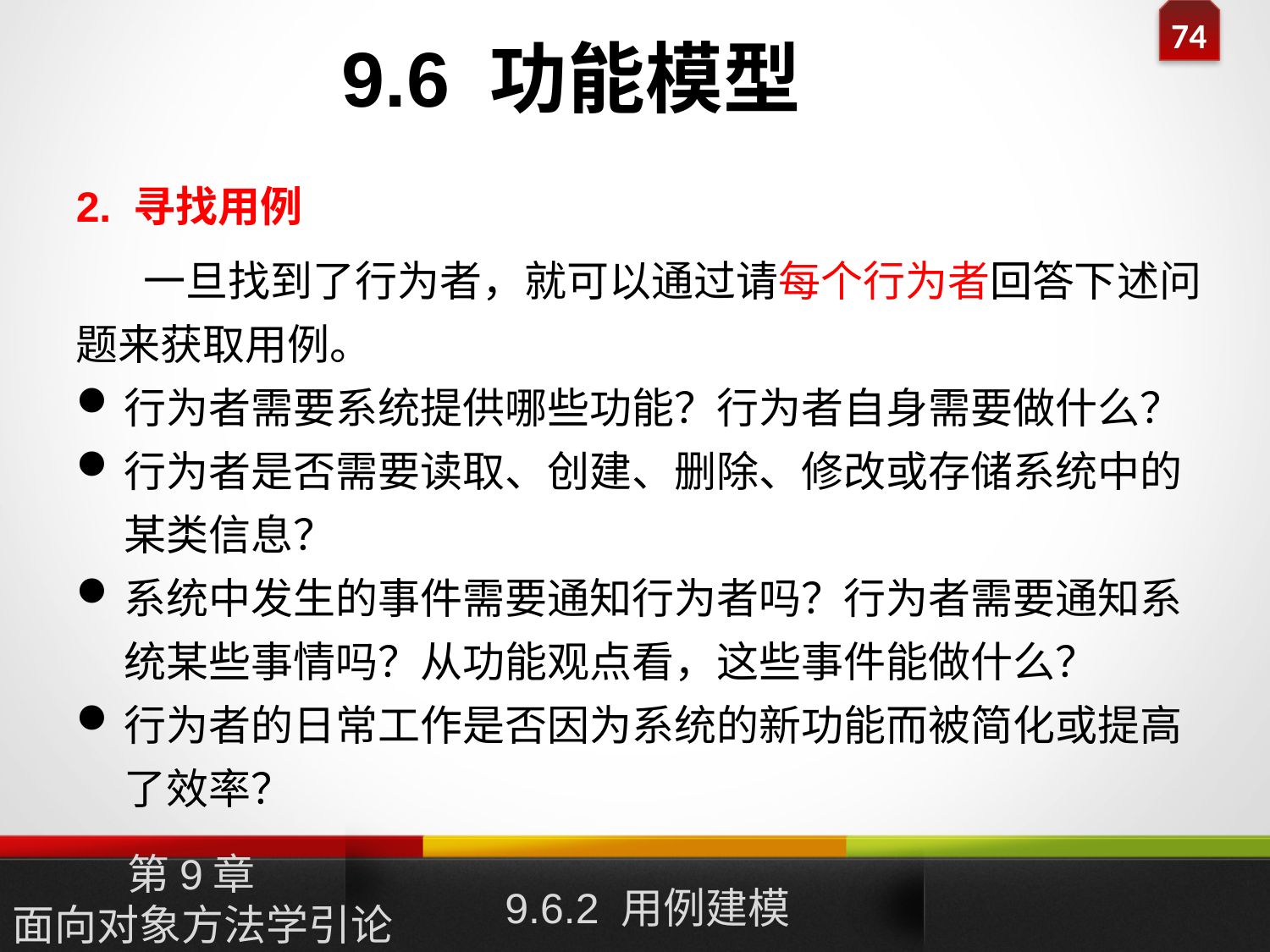

9.6 功能模型
2. 寻找用例
      一旦找到了行为者，就可以通过请每个行为者回答下述问题来获取用例。
行为者需要系统提供哪些功能？行为者自身需要做什么？
行为者是否需要读取、创建、删除、修改或存储系统中的某类信息？
系统中发生的事件需要通知行为者吗？行为者需要通知系统某些事情吗？从功能观点看，这些事件能做什么？
行为者的日常工作是否因为系统的新功能而被简化或提高了效率？
9.6.2 用例建模